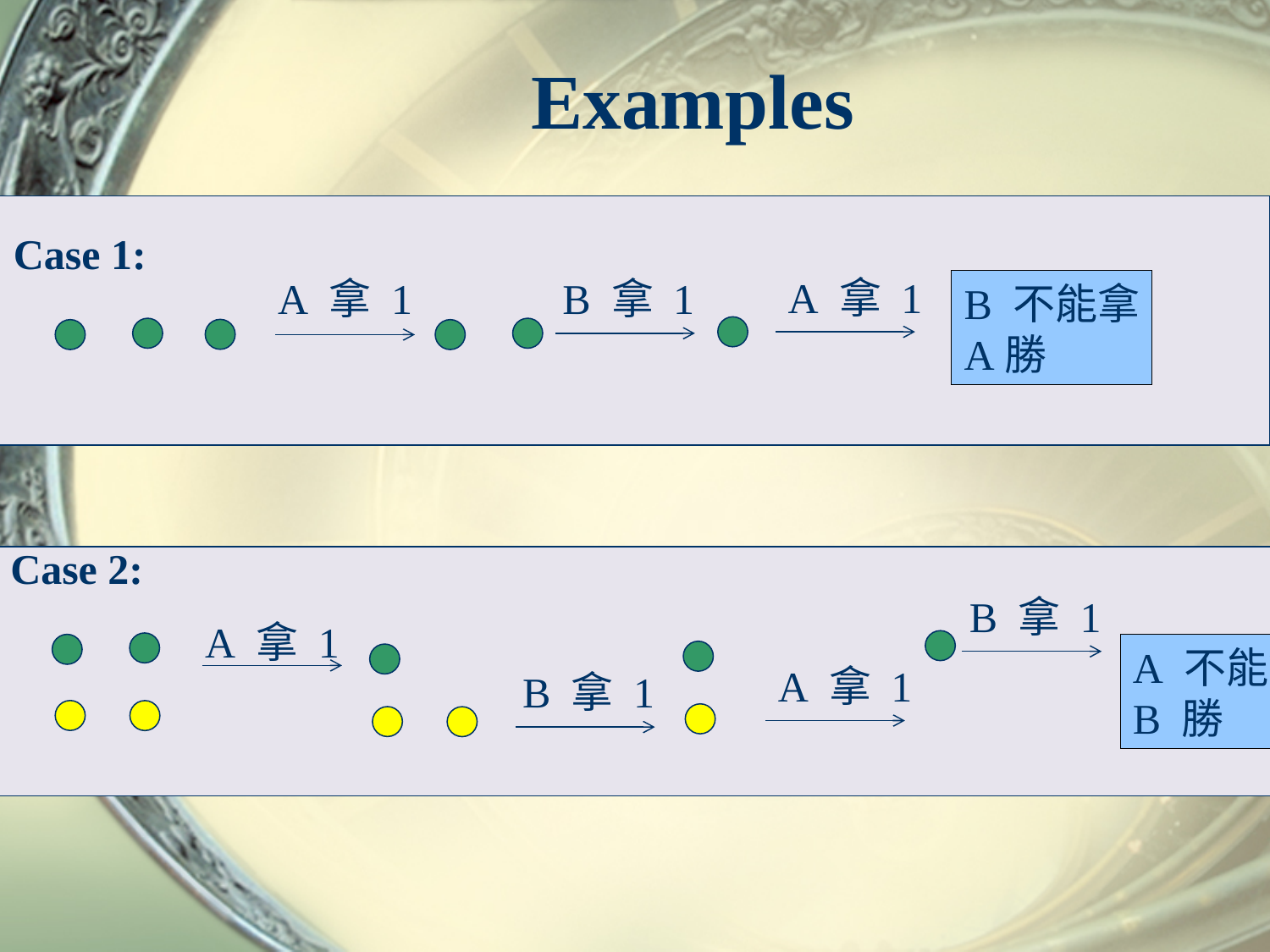

# Examples

Case 1:
A 拿 1
A 拿 1
B 拿 1
B 不能拿
A勝

Case 2:

B 拿 1
A 拿 1

A 不能拿
B 勝

A 拿 1
B 拿 1